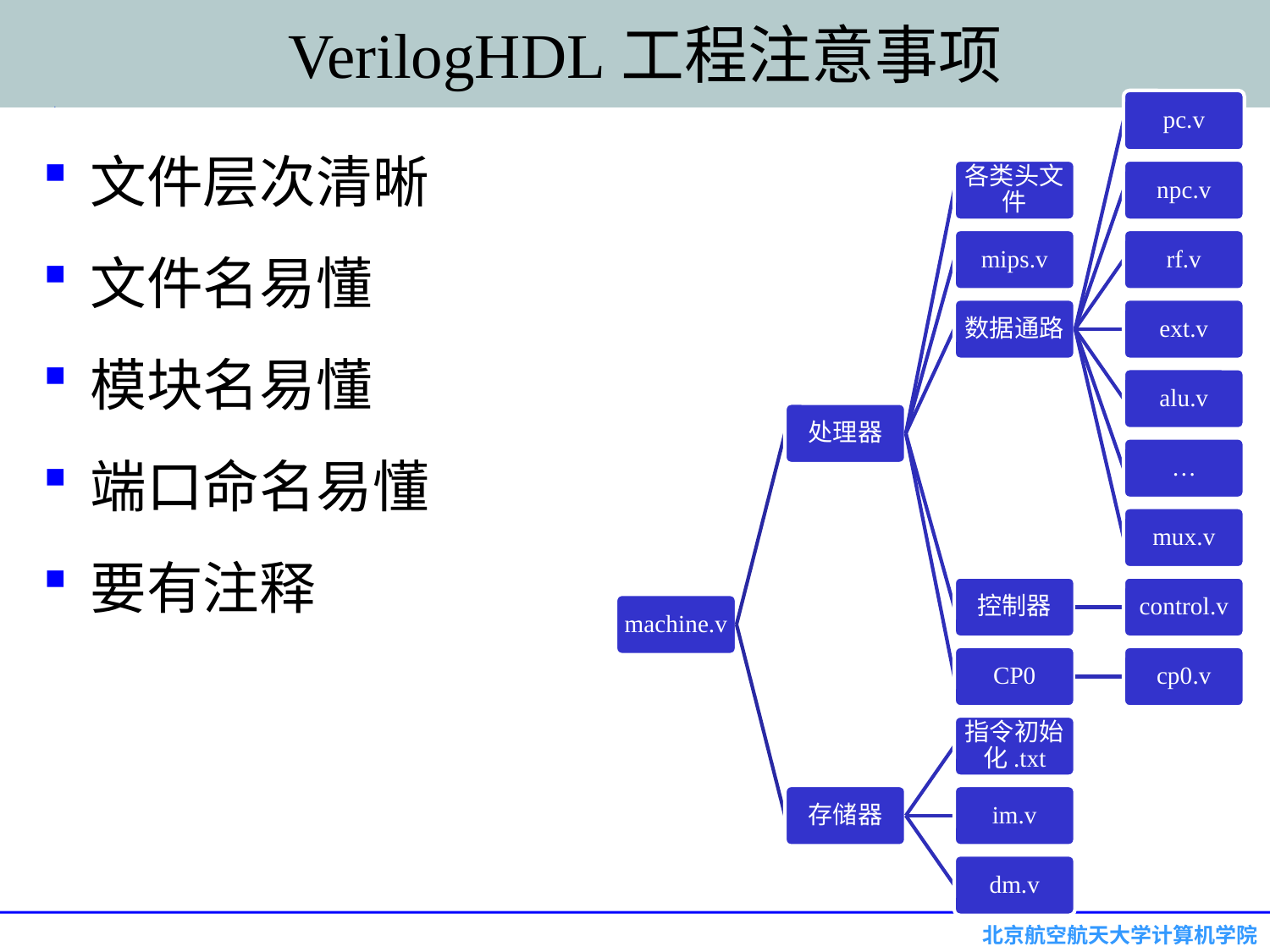

# VerilogHDL工程注意事项
machine.v

处理器

各类头文件

mips.v

数据通路

pc.v

npc.v

rf.v

ext.v

alu.v

…

mux.v

控制器

control.v

CP0

cp0.v

存储器

指令初始化.txt

im.v

dm.v
文件层次清晰
文件名易懂
模块名易懂
端口命名易懂
要有注释